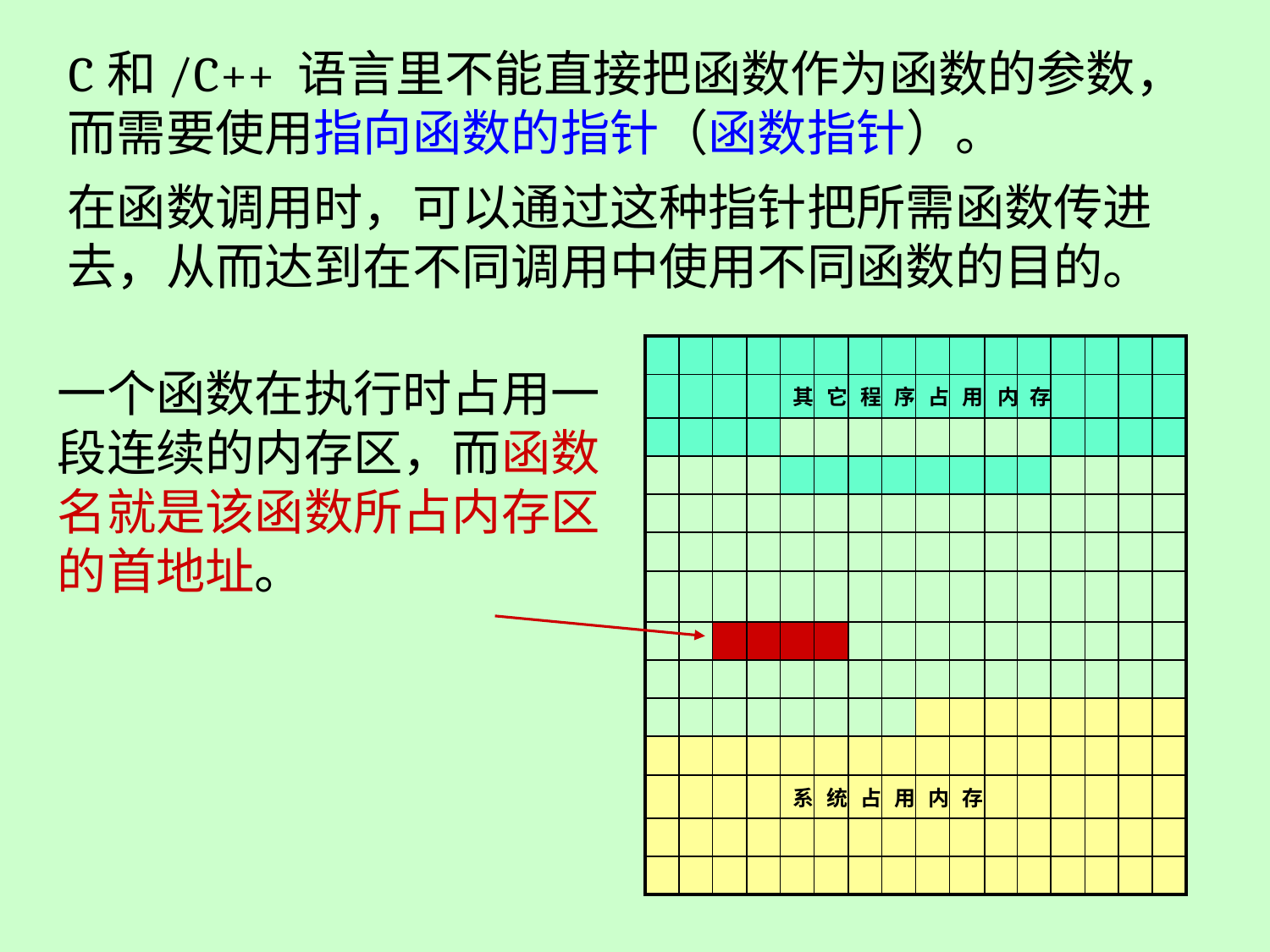

C和/C++ 语言里不能直接把函数作为函数的参数，而需要使用指向函数的指针（函数指针）。
在函数调用时，可以通过这种指针把所需函数传进去，从而达到在不同调用中使用不同函数的目的。
|  |  |  |  |  |  |  |  |  |  |  |  |  |  |  |  |
| --- | --- | --- | --- | --- | --- | --- | --- | --- | --- | --- | --- | --- | --- | --- | --- |
|  |  |  |  | 其 | 它 | 程 | 序 | 占 | 用 | 内 | 存 |  |  |  |  |
|  |  |  |  |  |  |  |  |  |  |  |  |  |  |  |  |
|  |  |  |  |  |  |  |  |  |  |  |  |  |  |  |  |
|  |  |  |  |  |  |  |  |  |  |  |  |  |  |  |  |
|  |  |  |  |  |  |  |  |  |  |  |  |  |  |  |  |
|  |  |  |  |  |  |  |  |  |  |  |  |  |  |  |  |
|  |  |  |  |  |  |  |  |  |  |  |  |  |  |  |  |
|  |  |  |  |  |  |  |  |  |  |  |  |  |  |  |  |
|  |  |  |  |  |  |  |  |  |  |  |  |  |  |  |  |
|  |  |  |  |  |  |  |  |  |  |  |  |  |  |  |  |
|  |  |  |  | 系 | 统 | 占 | 用 | 内 | 存 |  |  |  |  |  |  |
|  |  |  |  |  |  |  |  |  |  |  |  |  |  |  |  |
|  |  |  |  |  |  |  |  |  |  |  |  |  |  |  |  |
一个函数在执行时占用一段连续的内存区，而函数名就是该函数所占内存区的首地址。